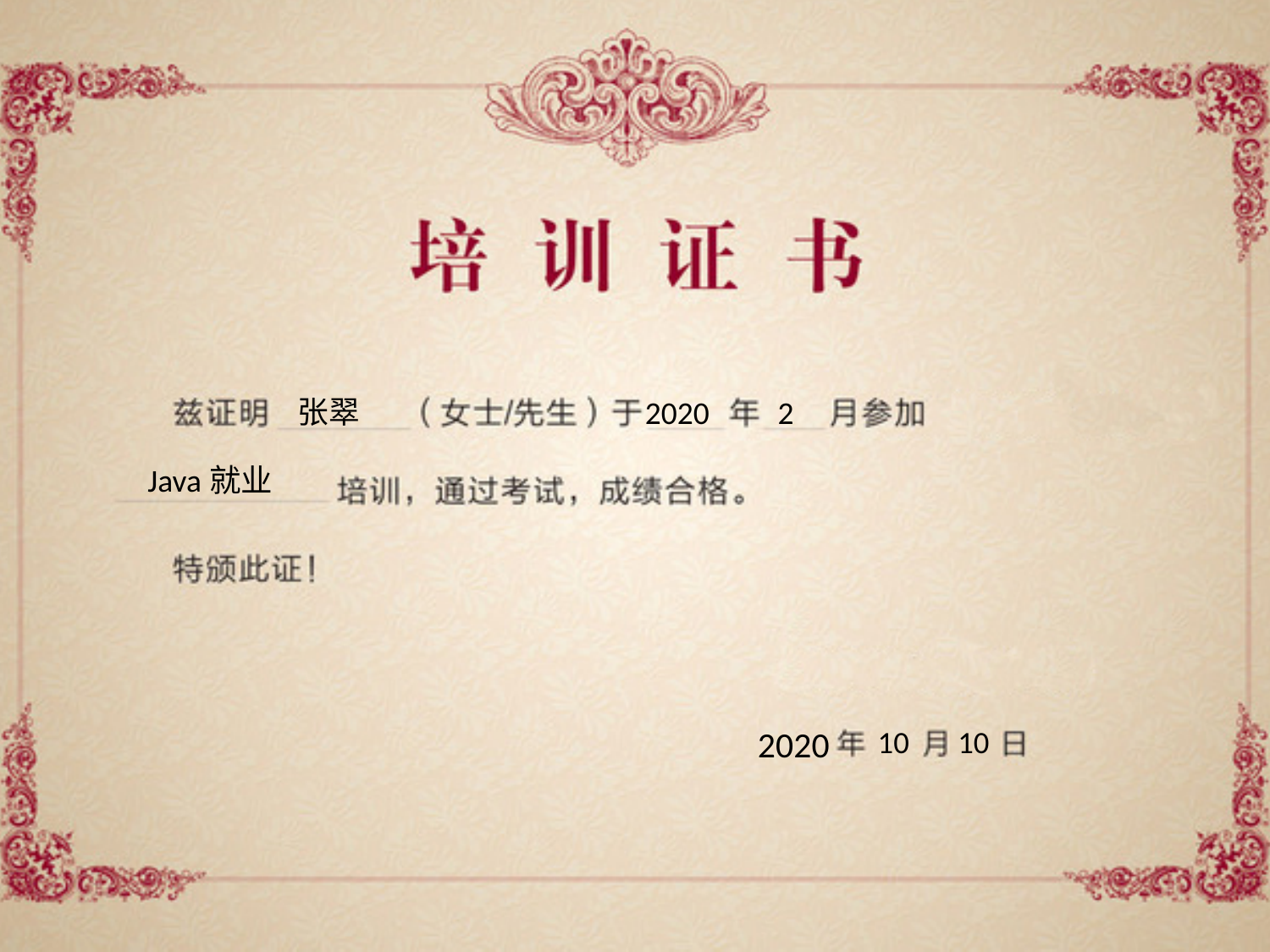

张翠
2020
2
Java就业
2020
10
10